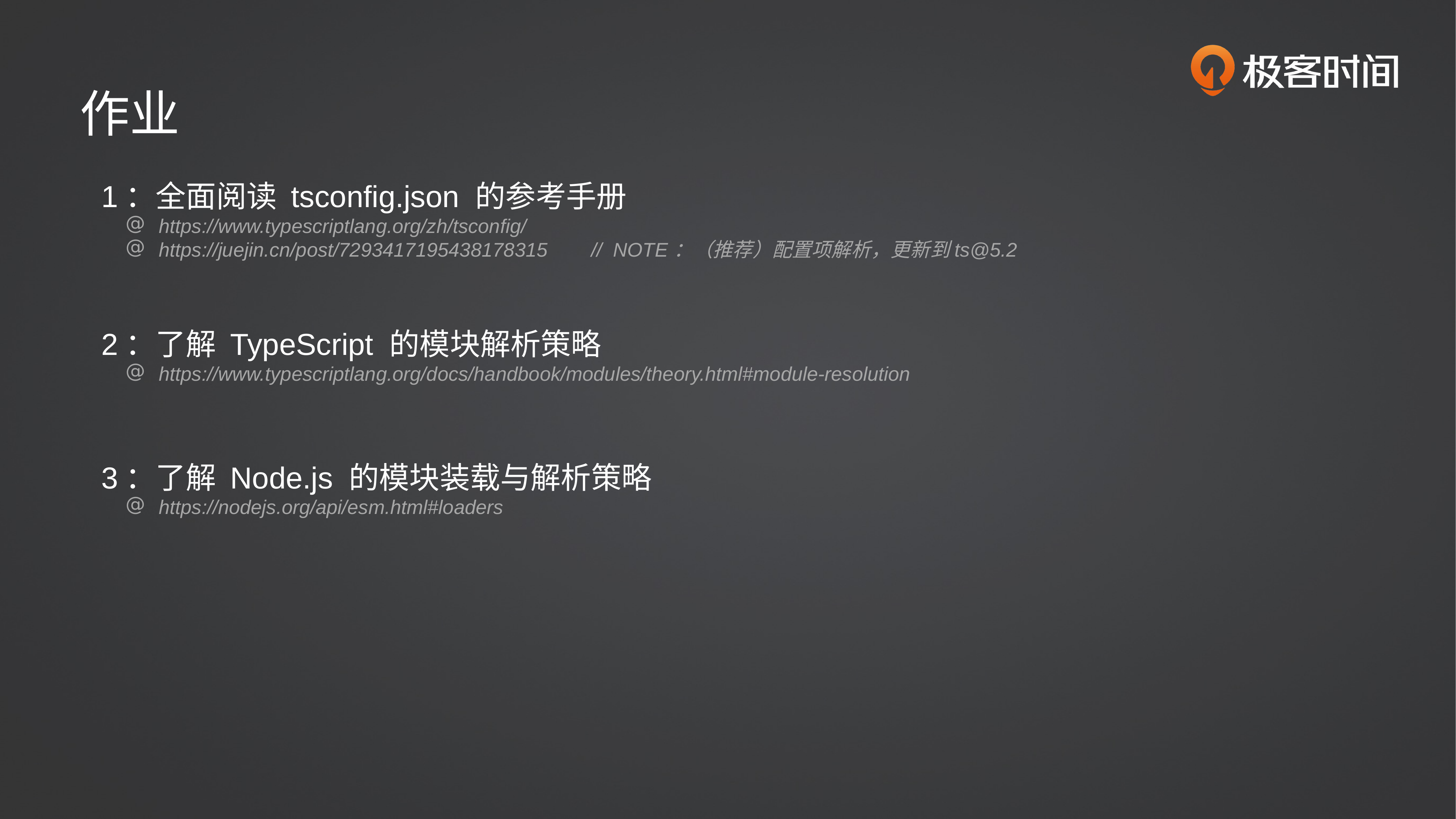

作业
1：全面阅读 tsconfig.json 的参考手册
https://www.typescriptlang.org/zh/tsconfig/
https://juejin.cn/post/7293417195438178315        //  NOTE：（推荐）配置项解析，更新到ts@5.2
2：了解 TypeScript 的模块解析策略
https://www.typescriptlang.org/docs/handbook/modules/theory.html#module-resolution
3：了解 Node.js 的模块装载与解析策略
https://nodejs.org/api/esm.html#loaders